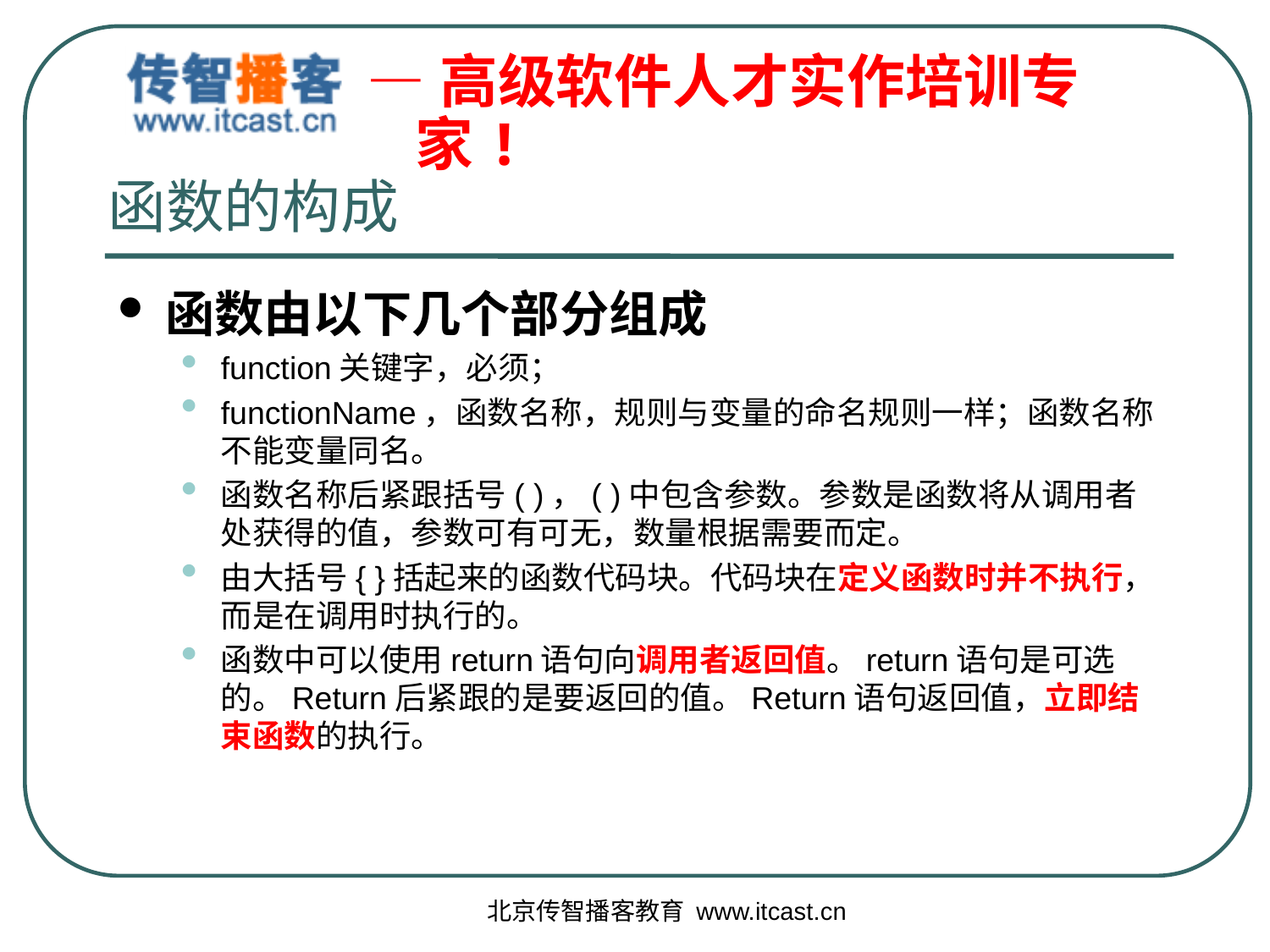

# 函数的构成
函数由以下几个部分组成
function关键字，必须；
functionName，函数名称，规则与变量的命名规则一样；函数名称不能变量同名。
函数名称后紧跟括号( )，( )中包含参数。参数是函数将从调用者处获得的值，参数可有可无，数量根据需要而定。
由大括号{ }括起来的函数代码块。代码块在定义函数时并不执行，而是在调用时执行的。
函数中可以使用return语句向调用者返回值。return语句是可选的。Return后紧跟的是要返回的值。Return语句返回值，立即结束函数的执行。